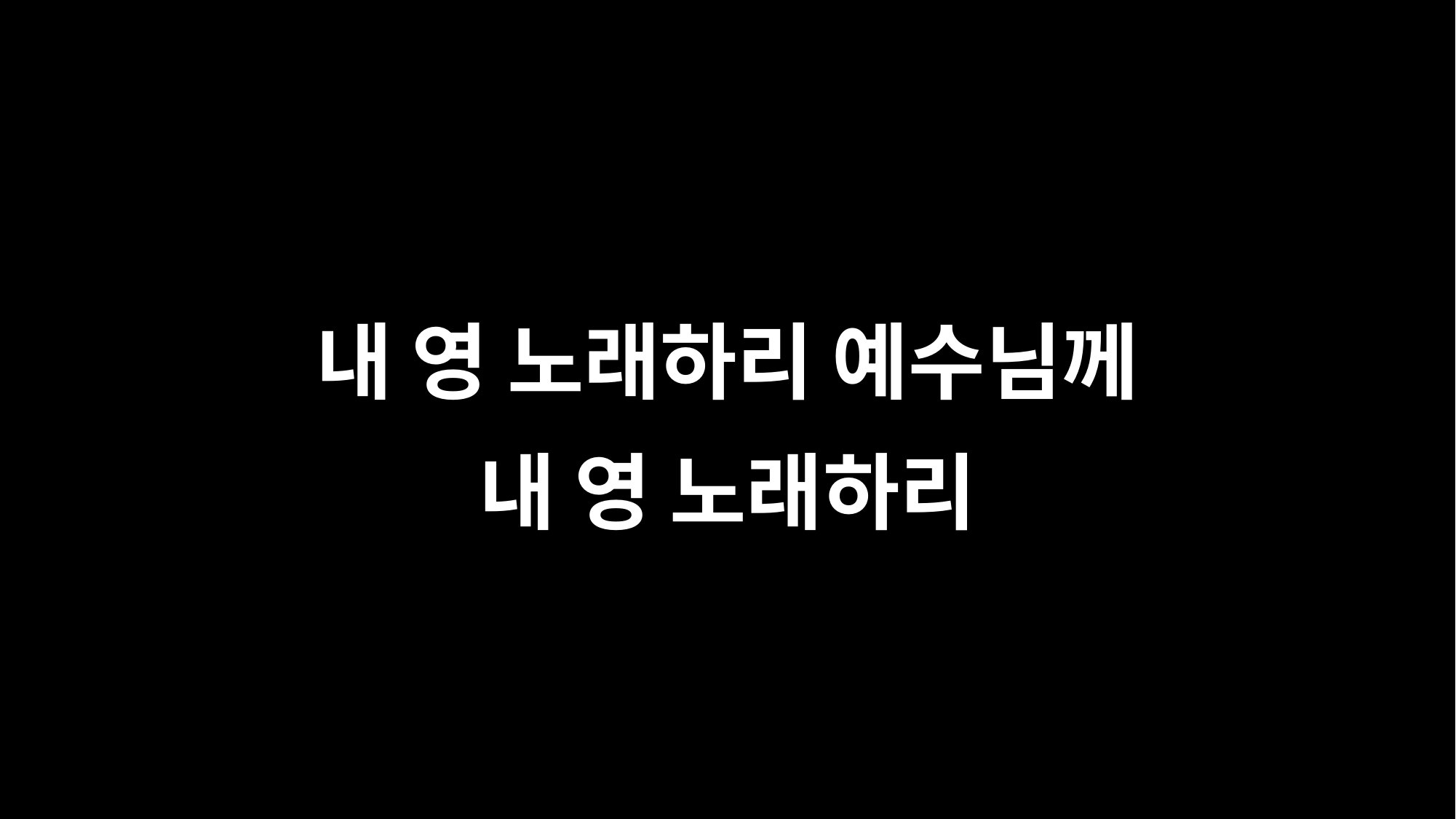

내 영 노래하리 예수님께
내 영 노래하리